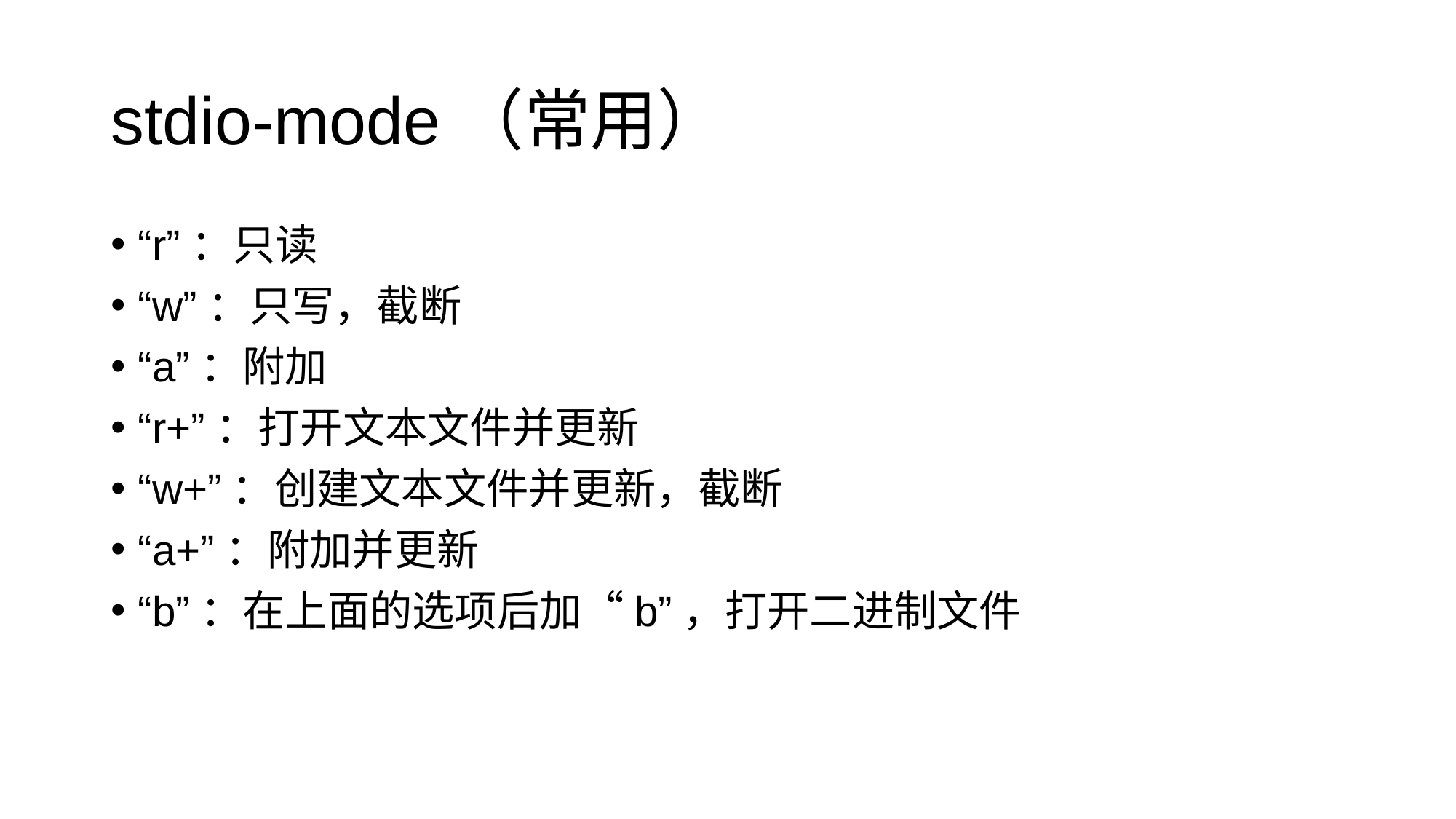

# stdio-mode（常用）
“r”：只读
“w”：只写，截断
“a”：附加
“r+”：打开文本文件并更新
“w+”：创建文本文件并更新，截断
“a+”：附加并更新
“b”：在上面的选项后加“b”，打开二进制文件